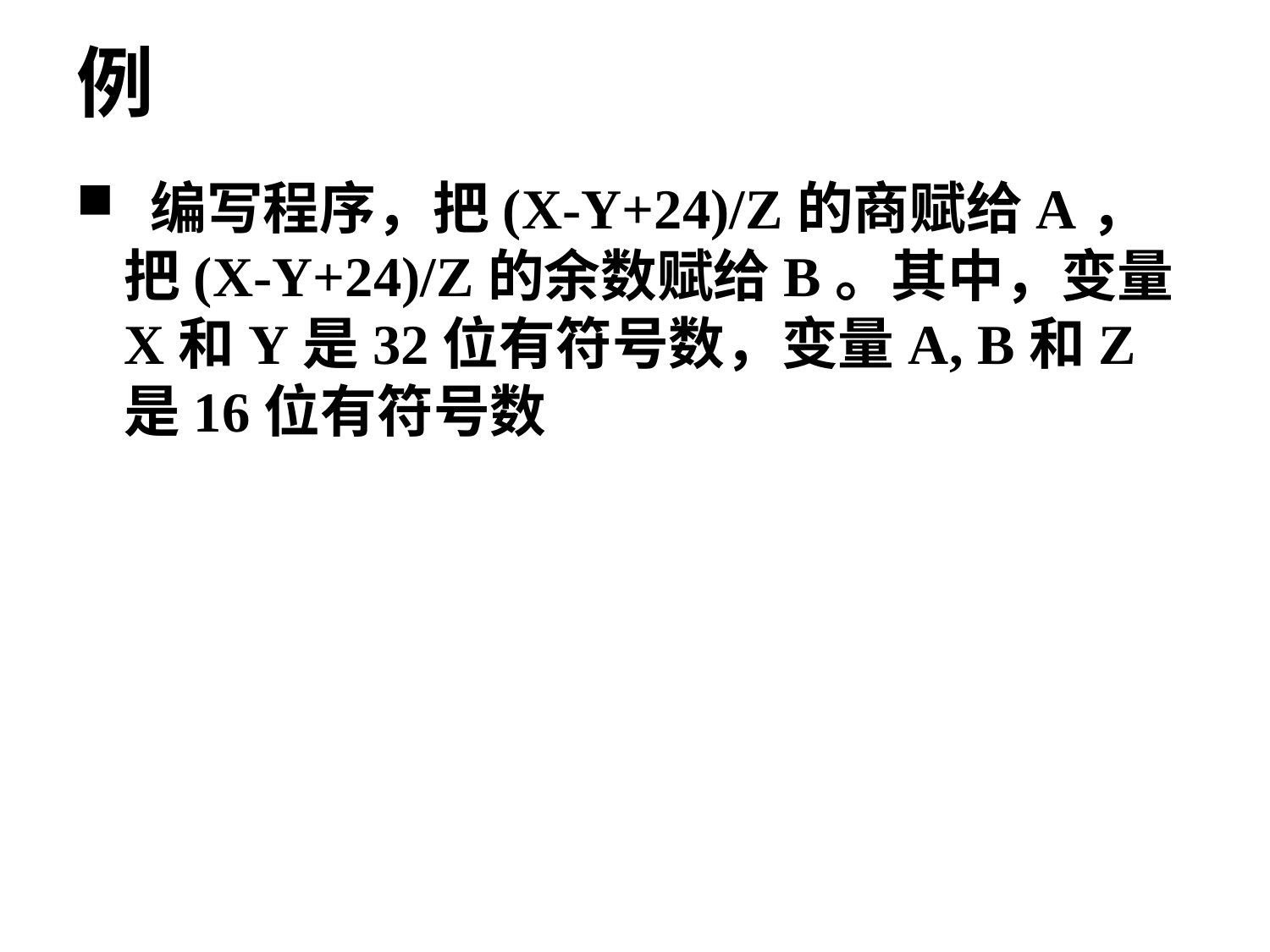

# 例
 编写程序，把(X-Y+24)/Z的商赋给A，把(X-Y+24)/Z的余数赋给B。其中，变量X和Y是32位有符号数，变量A, B和Z是16位有符号数